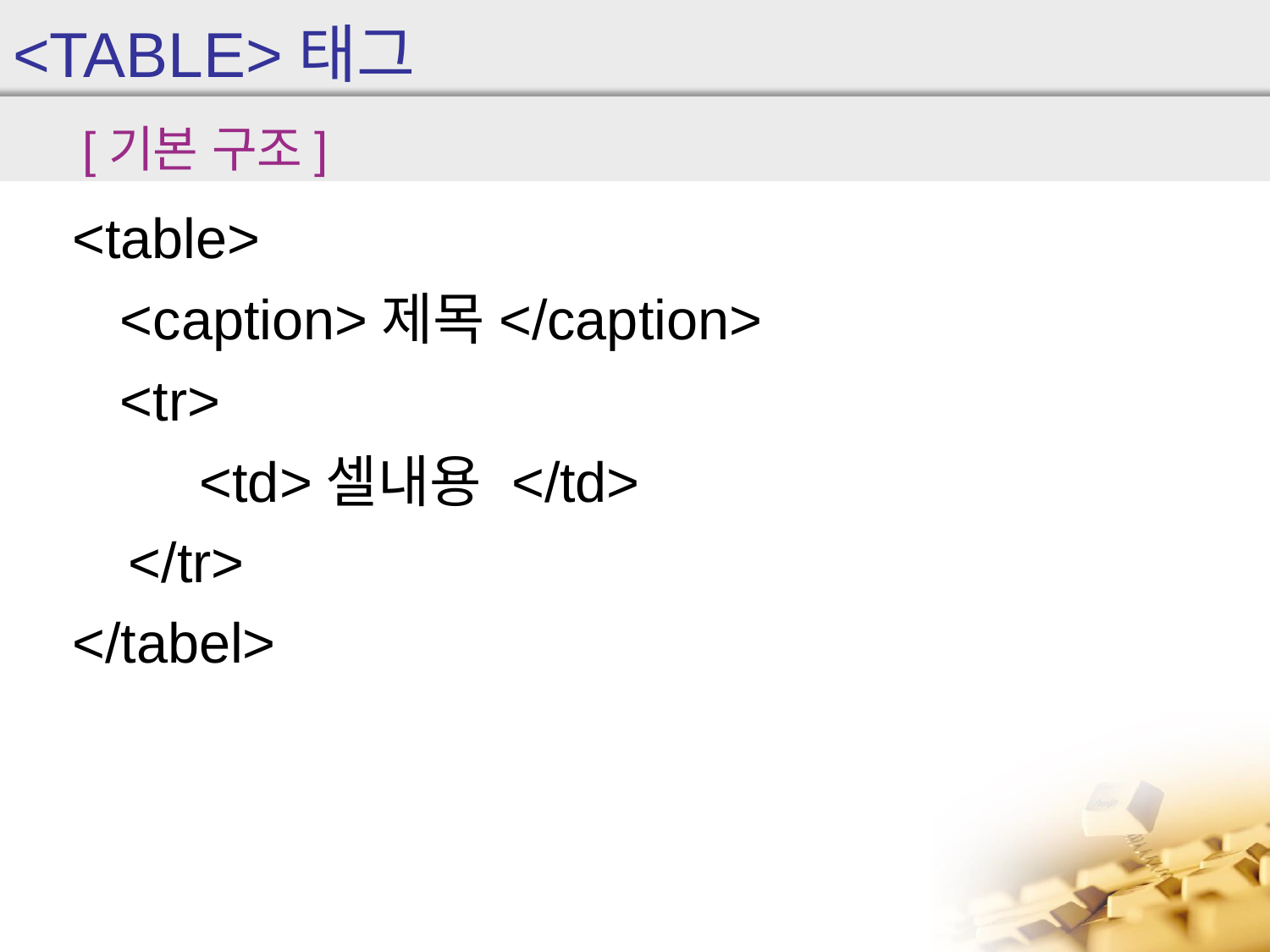

# <TABLE>태그
[기본 구조]
<table>
<caption>제목</caption>
<tr>
<td>셀내용 </td>
</tr>
</tabel>